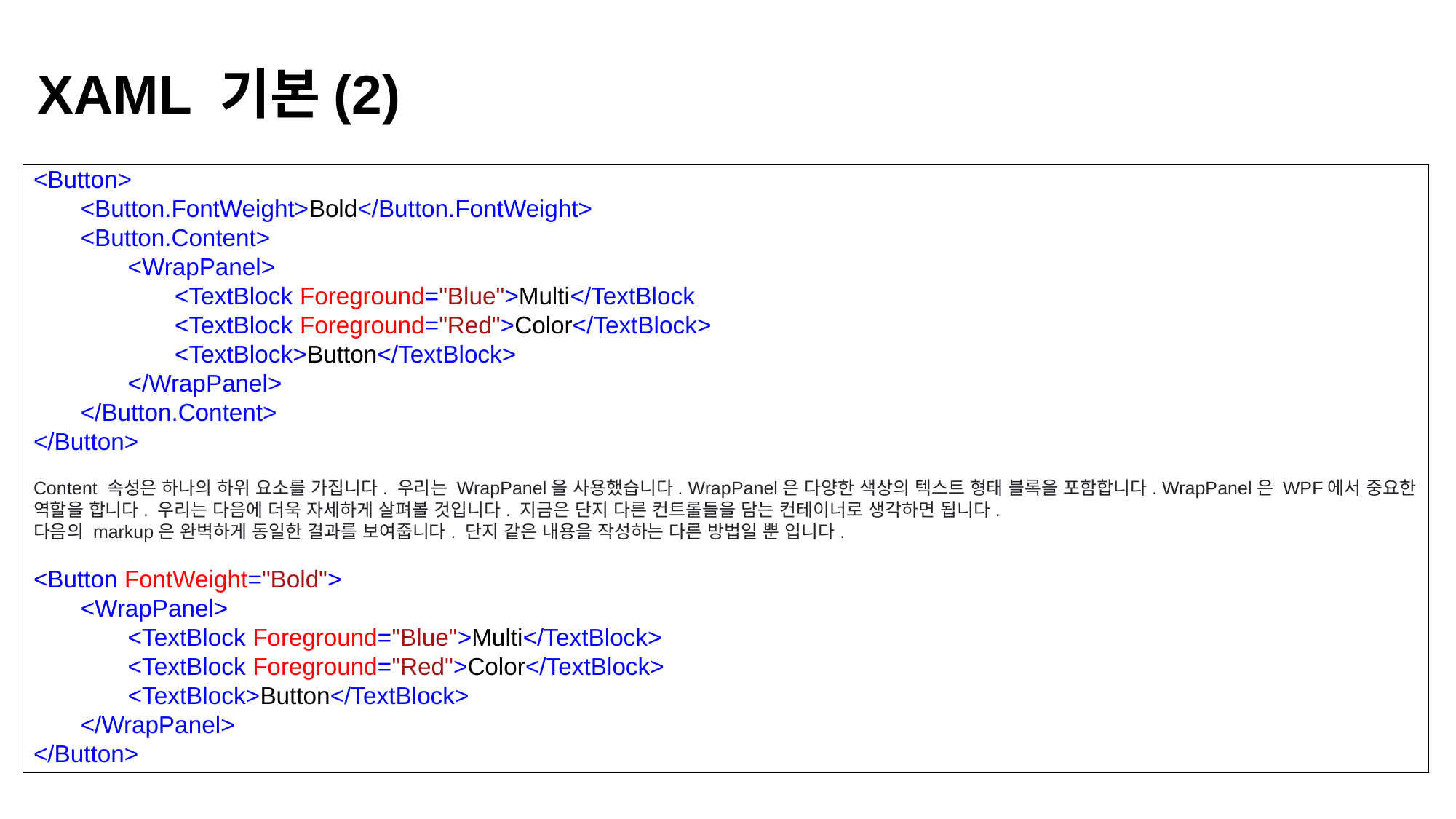

# XAML 기본(2)
<Button>
       <Button.FontWeight>Bold</Button.FontWeight>
       <Button.Content>
              <WrapPanel>
                     <TextBlock Foreground="Blue">Multi</TextBlock
                     <TextBlock Foreground="Red">Color</TextBlock>
                     <TextBlock>Button</TextBlock>
              </WrapPanel>
       </Button.Content>
</Button>

Content 속성은 하나의 하위 요소를 가집니다. 우리는 WrapPanel을 사용했습니다. WrapPanel은 다양한 색상의 텍스트 형태 블록을 포함합니다. WrapPanel은 WPF에서 중요한 역할을 합니다. 우리는 다음에 더욱 자세하게 살펴볼 것입니다. 지금은 단지 다른 컨트롤들을 담는 컨테이너로 생각하면 됩니다.
다음의 markup은 완벽하게 동일한 결과를 보여줍니다. 단지 같은 내용을 작성하는 다른 방법일 뿐 입니다.

<Button FontWeight="Bold">
       <WrapPanel>
              <TextBlock Foreground="Blue">Multi</TextBlock>
              <TextBlock Foreground="Red">Color</TextBlock>
              <TextBlock>Button</TextBlock>
       </WrapPanel>
</Button>